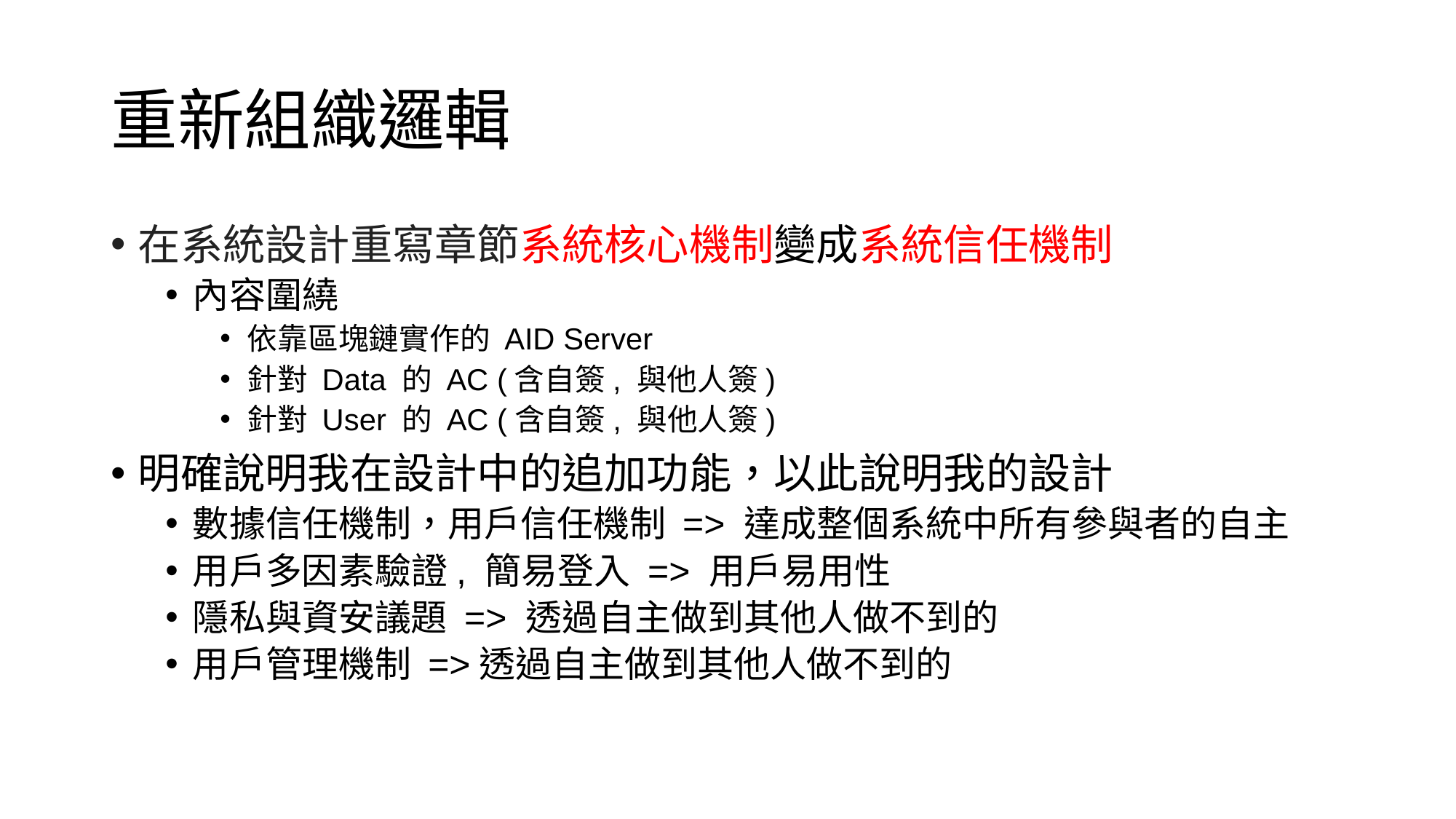

# 重新組織邏輯
在系統設計重寫章節系統核心機制變成系統信任機制
內容圍繞
依靠區塊鏈實作的 AID Server
針對 Data 的 AC (含自簽, 與他人簽)
針對 User 的 AC (含自簽, 與他人簽)
明確說明我在設計中的追加功能，以此說明我的設計
數據信任機制，用戶信任機制 => 達成整個系統中所有參與者的自主
用戶多因素驗證, 簡易登入 => 用戶易用性
隱私與資安議題 => 透過自主做到其他人做不到的
用戶管理機制 =>透過自主做到其他人做不到的